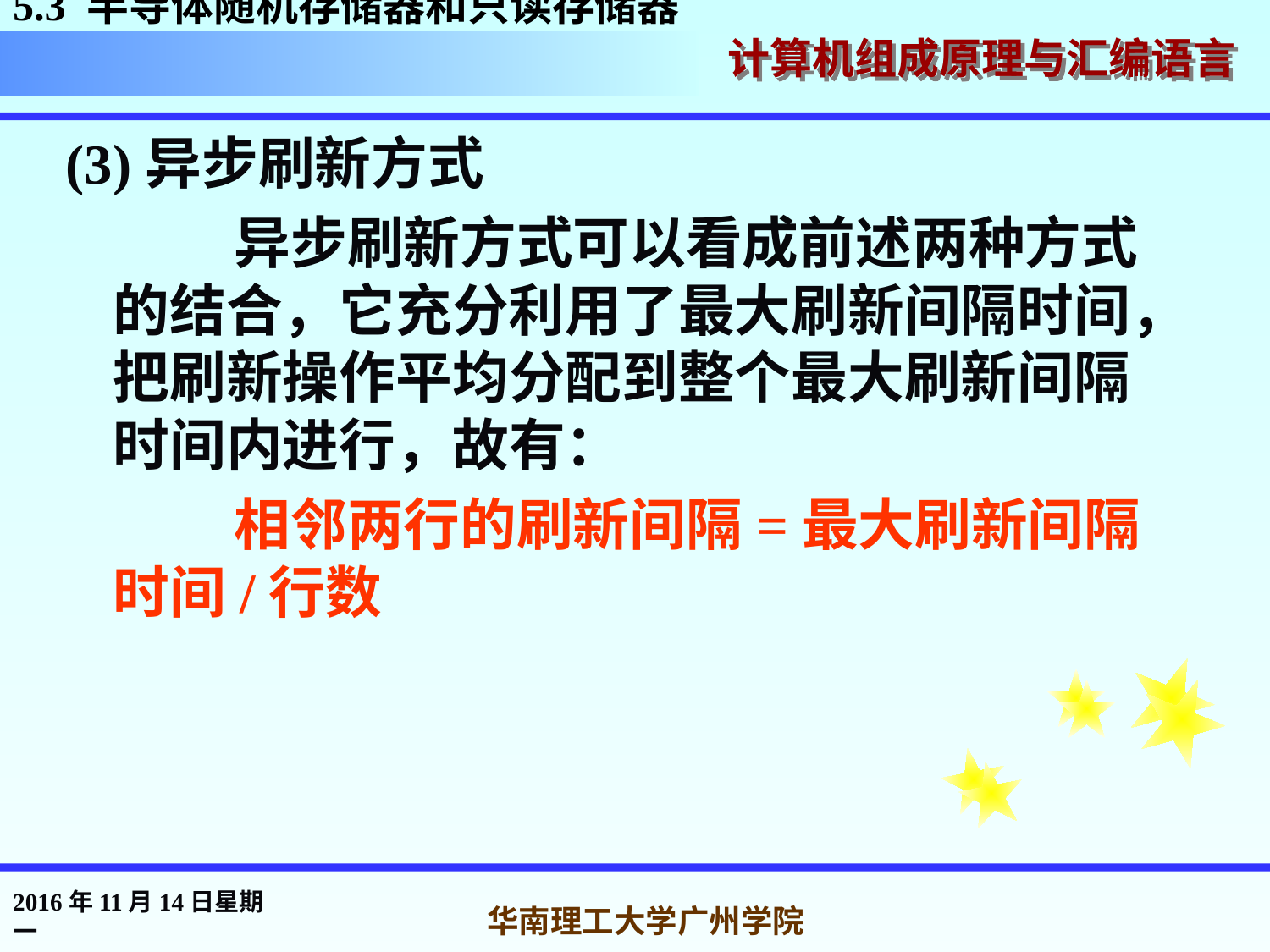

# 5.3 半导体随机存储器和只读存储器
(3)异步刷新方式
            异步刷新方式可以看成前述两种方式的结合，它充分利用了最大刷新间隔时间，把刷新操作平均分配到整个最大刷新间隔时间内进行，故有：
            相邻两行的刷新间隔=最大刷新间隔时间/行数
2016年11月14日星期一
华南理工大学广州学院